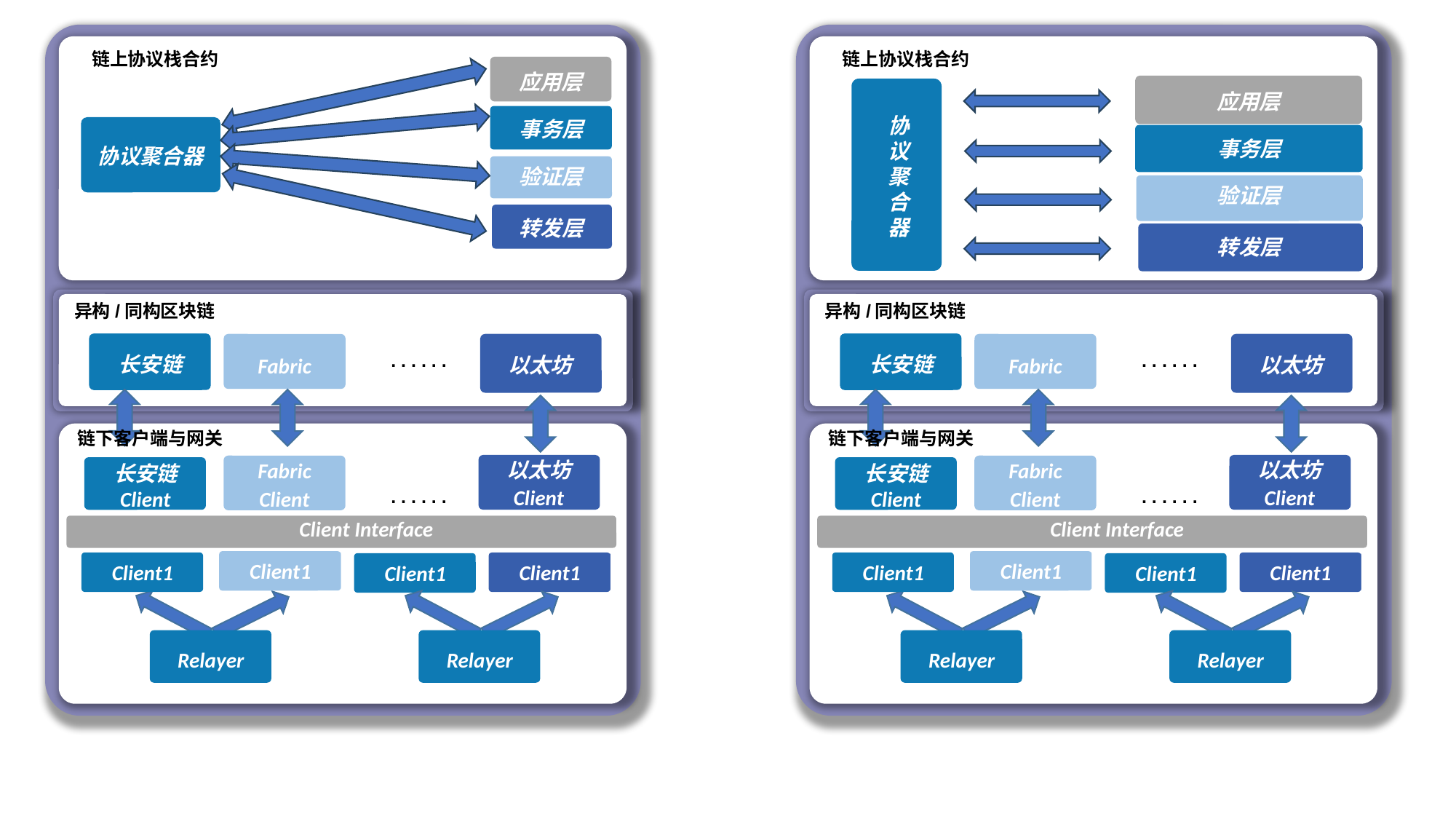

链上协议栈合约

应用层

事务层

协议聚合器
验证层

转发层

链上协议栈合约

应用层

协议聚合器

事务层

验证层

转发层

异构/同构区块链
异构/同构区块链

长安链

长安链

以太坊

以太坊

Fabric

Fabric
. . . . . .
. . . . . .

链下客户端与网关
链下客户端与网关

以太坊
Client

以太坊
Client

Fabric
Client

Fabric
Client

长安链
Client

长安链
Client

. . . . . .
. . . . . .
Client Interface

Client Interface

Client1

Client1

Client1

Client1

Client1

Client1

Client1

Client1

Relayer

Relayer

Relayer

Relayer